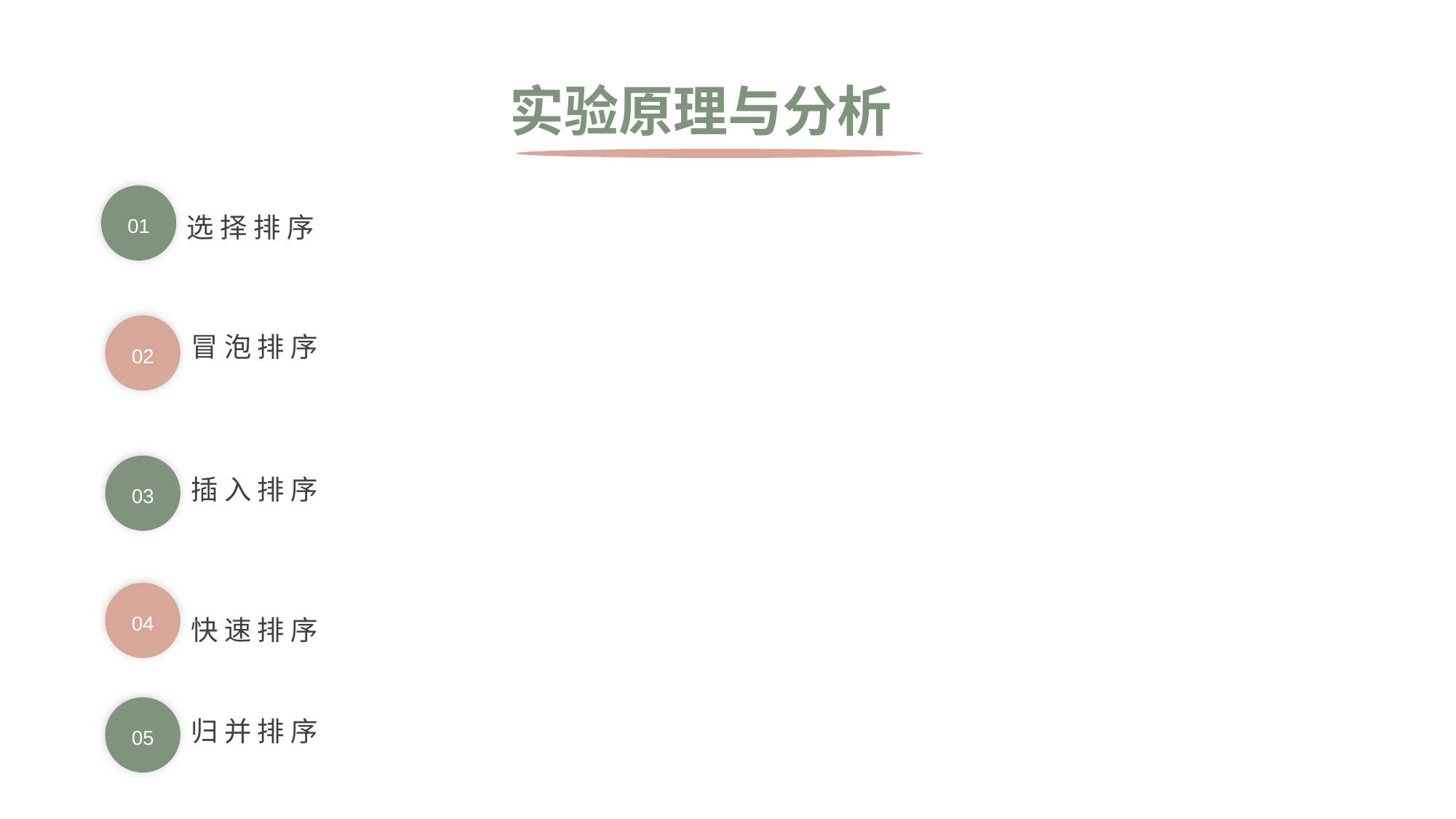

实验原理与分析

01
选择排序
02
冒泡排序
03
插入排序
04
快速排序
05
归并排序